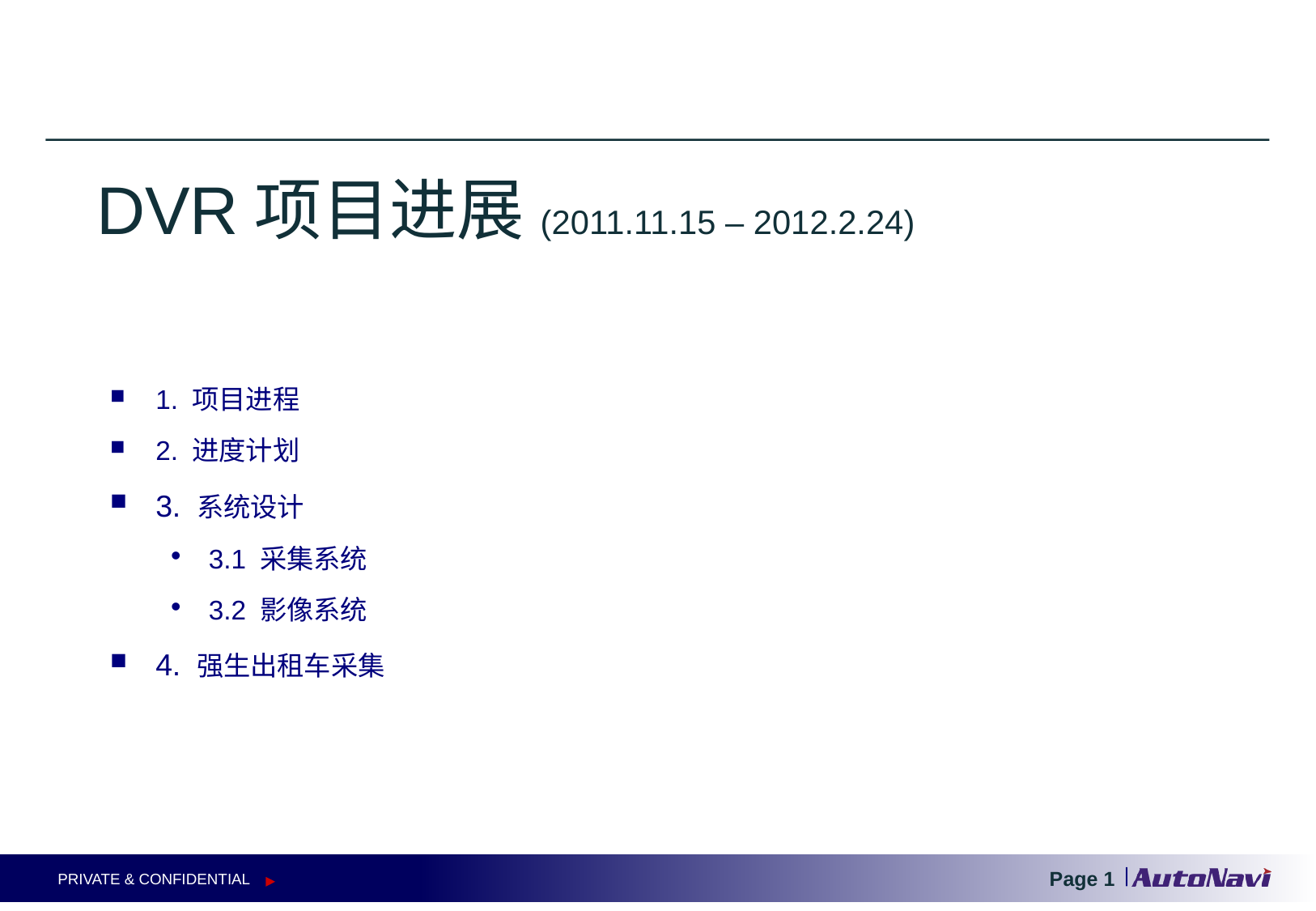

DVR项目进展(2011.11.15 – 2012.2.24)

1. 项目进程
2. 进度计划
3. 系统设计
3.1 采集系统
3.2 影像系统
4. 强生出租车采集